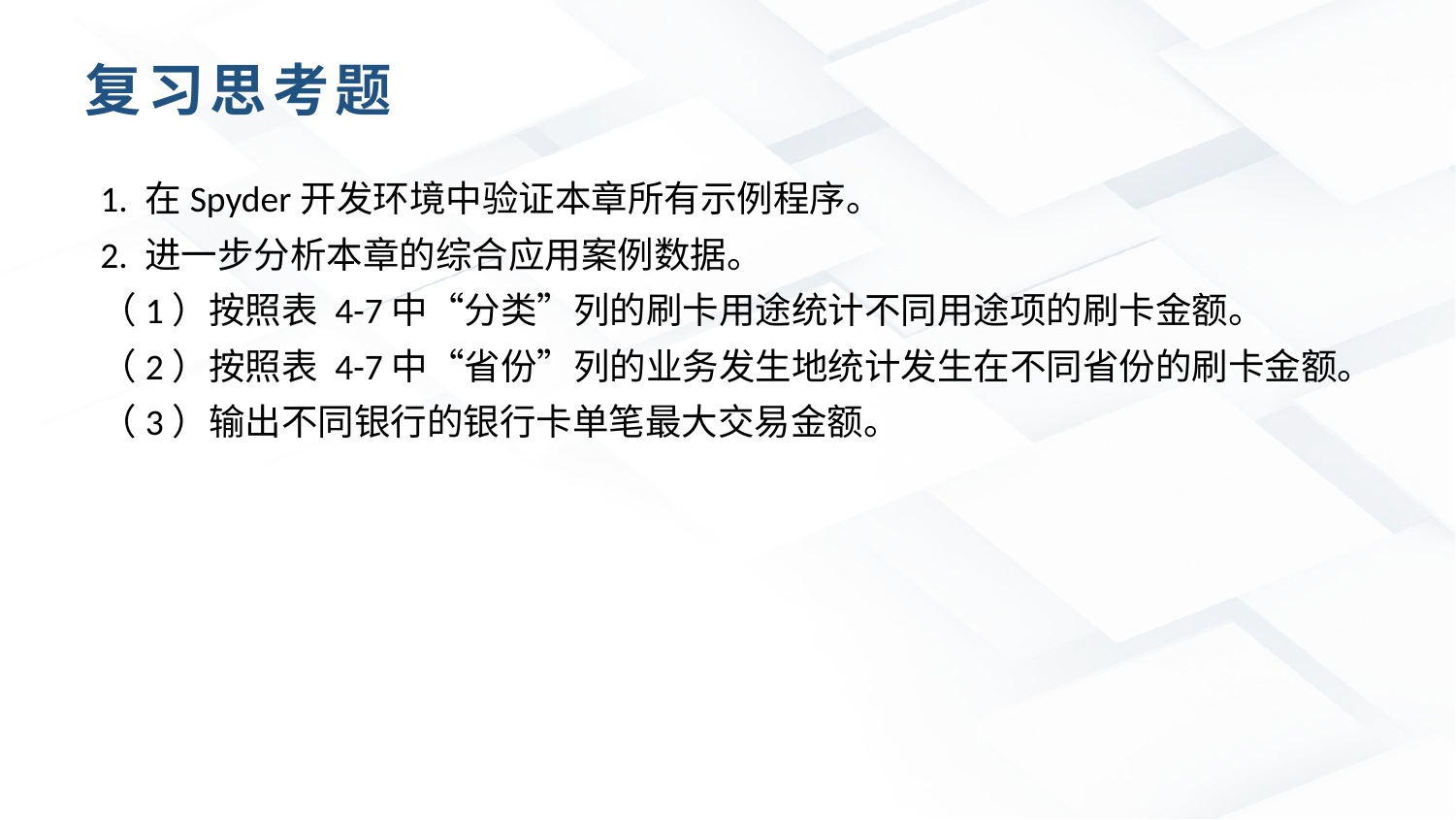

复习思考题
1. 在Spyder开发环境中验证本章所有示例程序。
2. 进一步分析本章的综合应用案例数据。
（1）按照表 4-7中“分类”列的刷卡用途统计不同用途项的刷卡金额。
（2）按照表 4-7中“省份”列的业务发生地统计发生在不同省份的刷卡金额。
（3）输出不同银行的银行卡单笔最大交易金额。